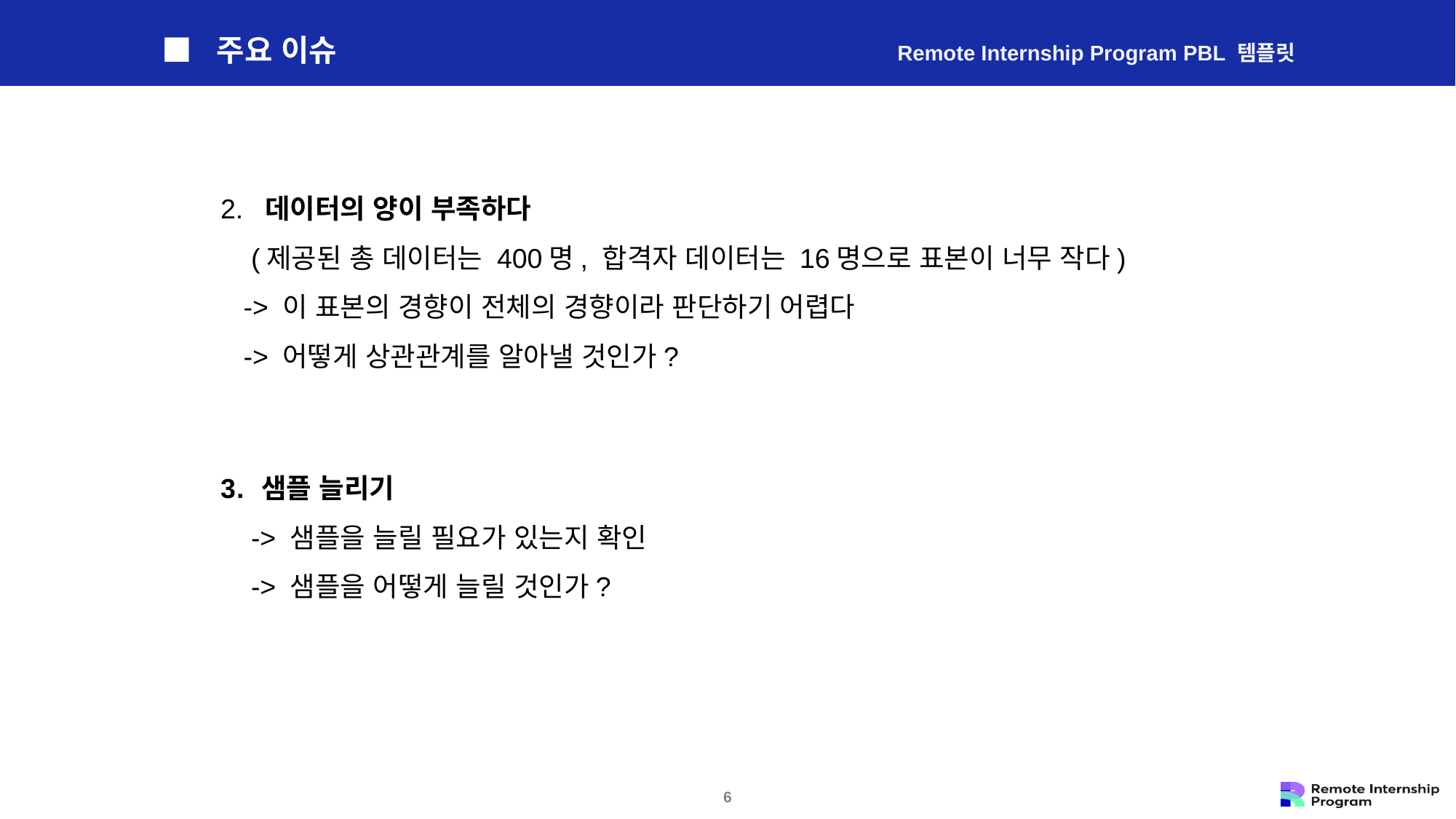

■  주요 이슈
Remote Internship Program PBL 템플릿
2.  데이터의 양이 부족하다
    (제공된 총 데이터는 400명, 합격자 데이터는 16명으로 표본이 너무 작다)
   -> 이 표본의 경향이 전체의 경향이라 판단하기 어렵다
   -> 어떻게 상관관계를 알아낼 것인가?

샘플 늘리기
    -> 샘플을 늘릴 필요가 있는지 확인
    -> 샘플을 어떻게 늘릴 것인가?